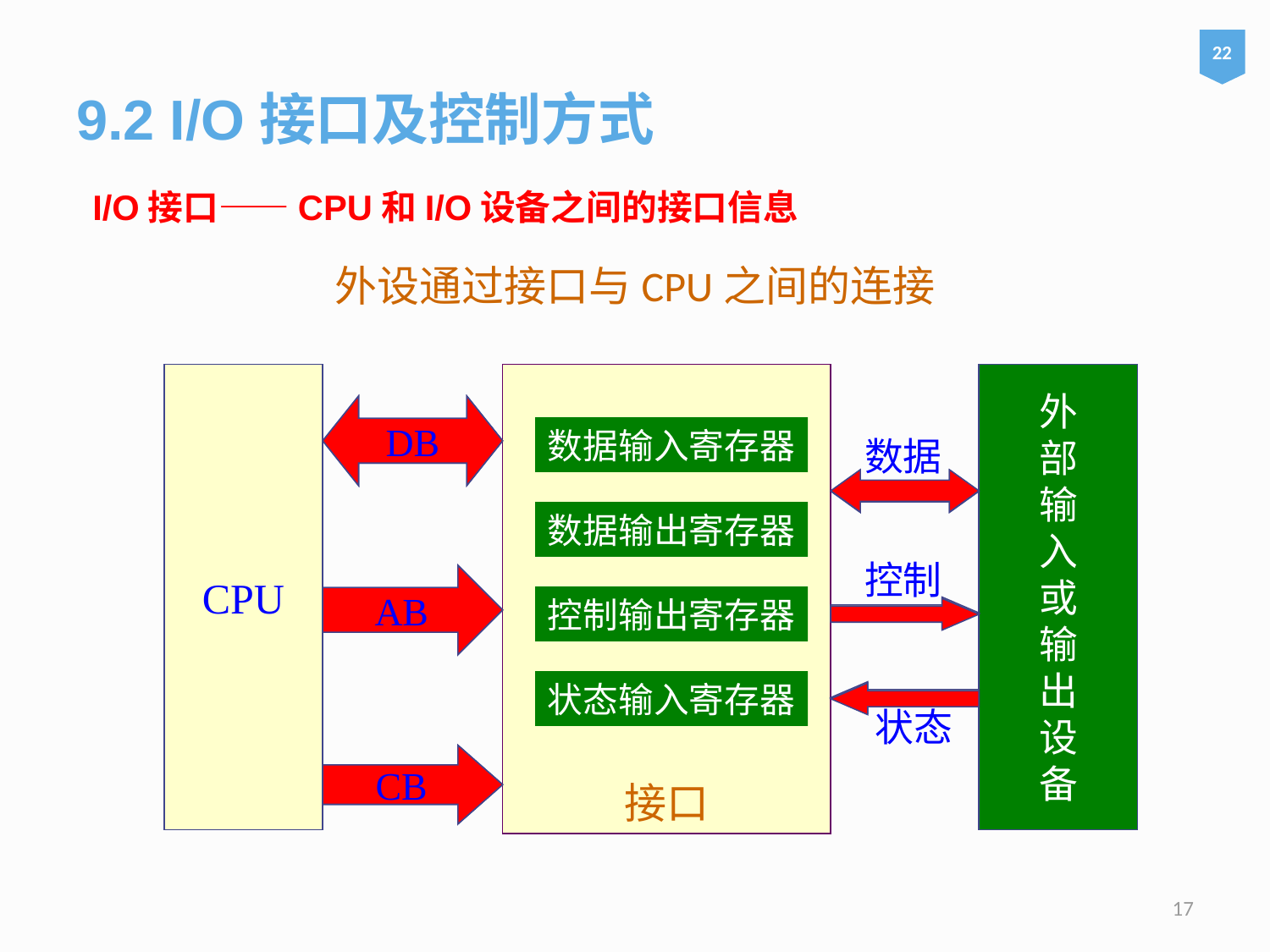

22
9.2 I/O接口及控制方式
I/O接口——CPU和I/O设备之间的接口信息
外设通过接口与CPU之间的连接
CPU

接口
数据输入寄存器
数据输出寄存器
控制输出寄存器
状态输入寄存器
外
部
输
入
或
输
出
设
备
DB
DB
数据

控制
AB
AB

状态
CB
CB
17